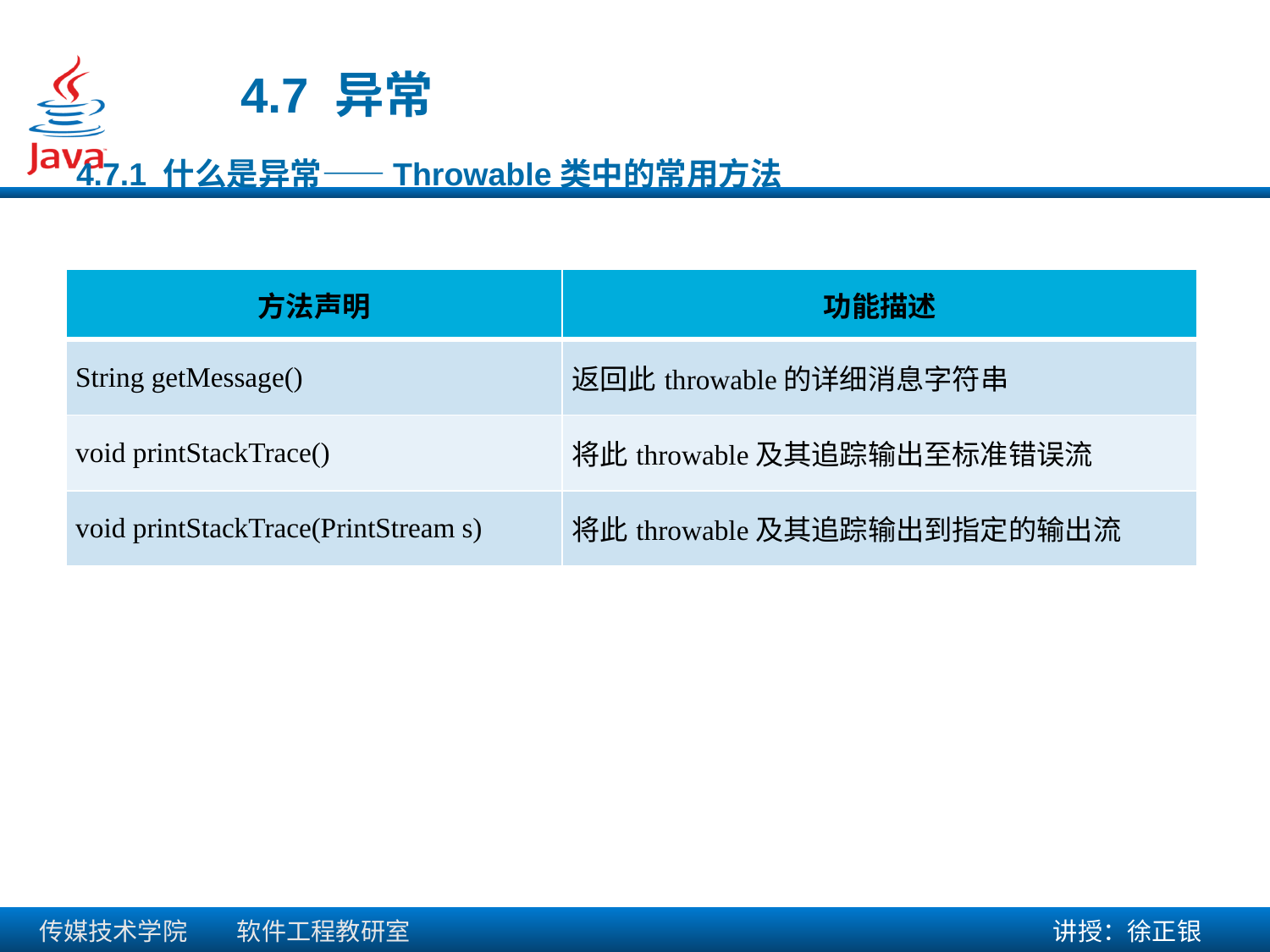

4.7 异常
4.7.1 什么是异常——Throwable类中的常用方法
| 方法声明 | 功能描述 |
| --- | --- |
| String getMessage() | 返回此throwable的详细消息字符串 |
| void printStackTrace() | 将此throwable及其追踪输出至标准错误流 |
| void printStackTrace(PrintStream s) | 将此throwable及其追踪输出到指定的输出流 |